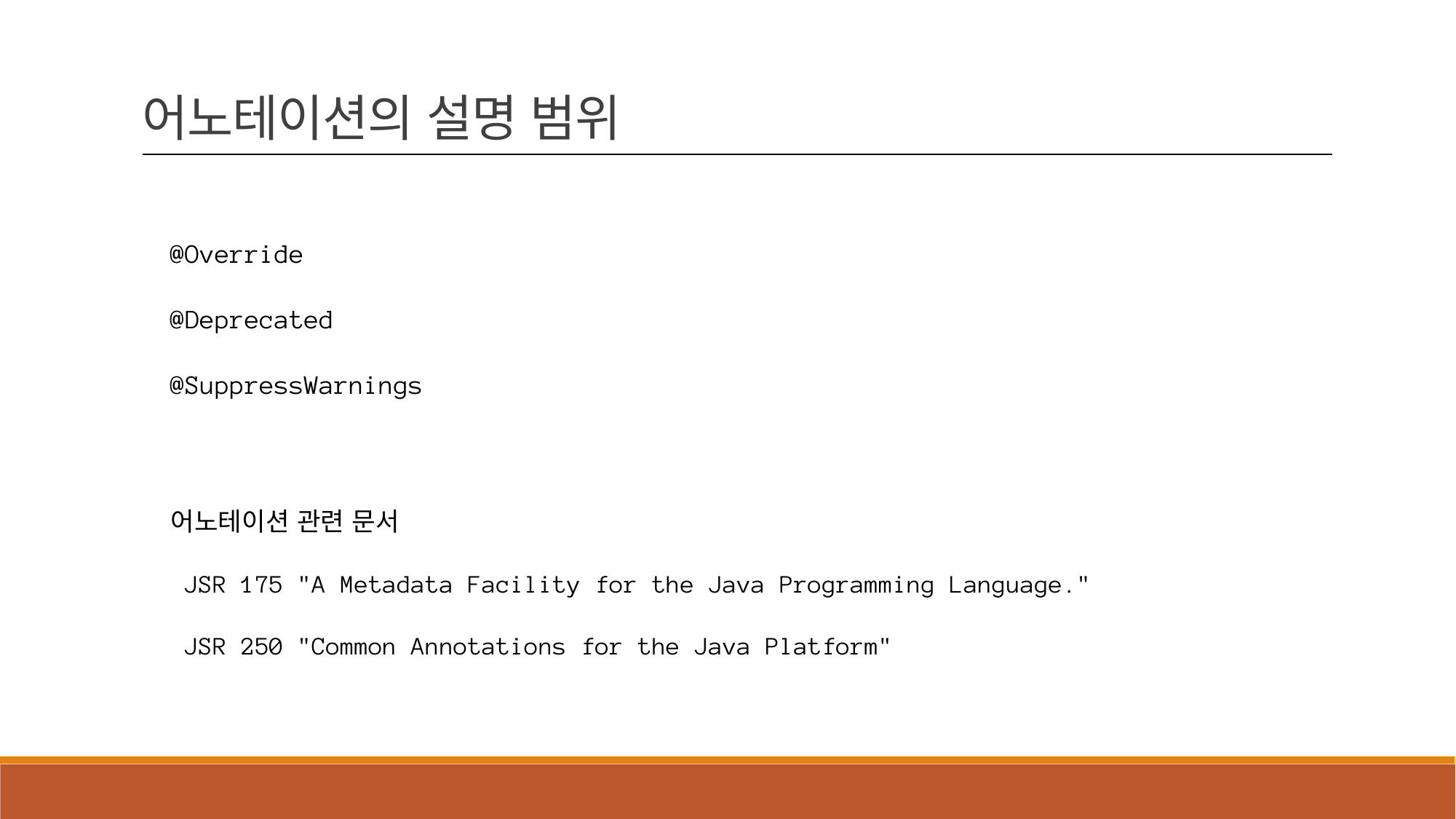

어노테이션의 설명 범위
@Override
@Deprecated
@SuppressWarnings
어노테이션 관련 문서
 JSR 175 "A Metadata Facility for the Java Programming Language."
 JSR 250 "Common Annotations for the Java Platform"